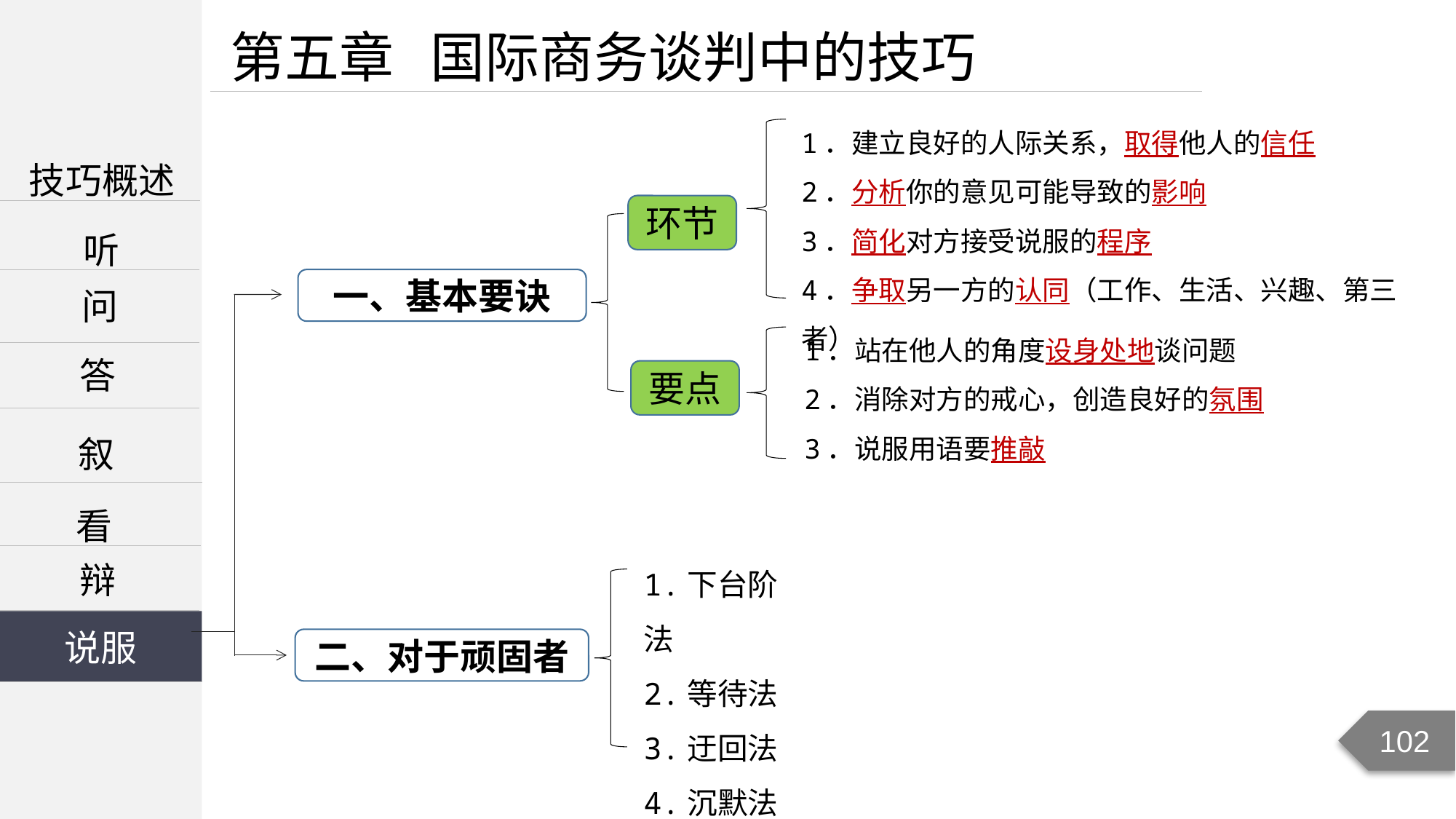

第五章   国际商务谈判中的技巧
1．建立良好的人际关系，取得他人的信任
2．分析你的意见可能导致的影响
3．简化对方接受说服的程序
4．争取另一方的认同（工作、生活、兴趣、第三者）

技巧概述
环节
听

一、基本要诀
问

1．站在他人的角度设身处地谈问题
2．消除对方的戒心，创造良好的氛围
3．说服用语要推敲

答
要点
叙
看
1.下台阶法
2.等待法
3.迂回法
4.沉默法
辩

说服
二、对于顽固者
102